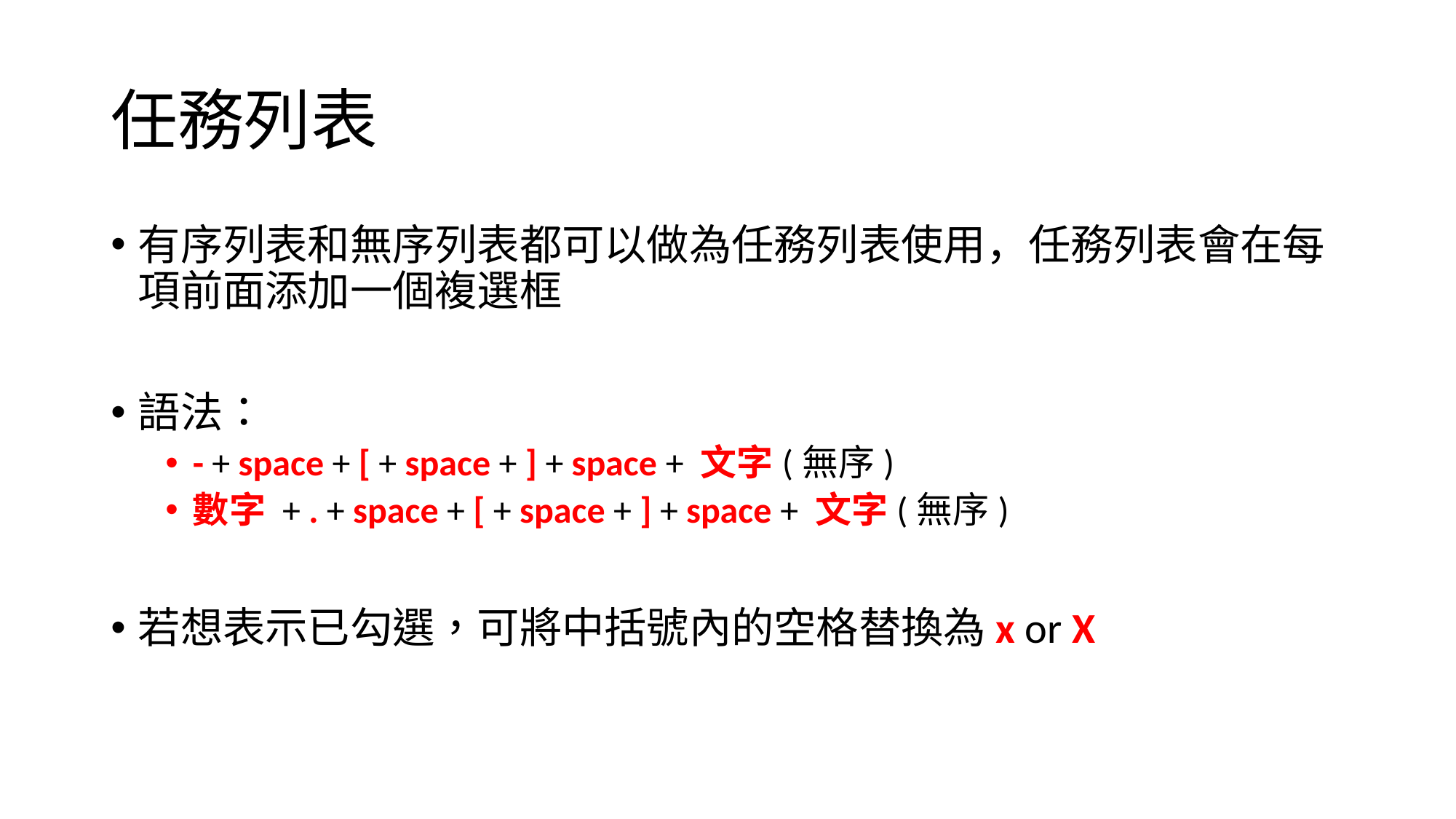

# 任務列表
有序列表和無序列表都可以做為任務列表使用，任務列表會在每項前面添加一個複選框

語法：
- + space + [ + space + ] + space + 文字(無序)
數字 + . + space + [ + space + ] + space + 文字(無序)

若想表示已勾選，可將中括號內的空格替換為x or X